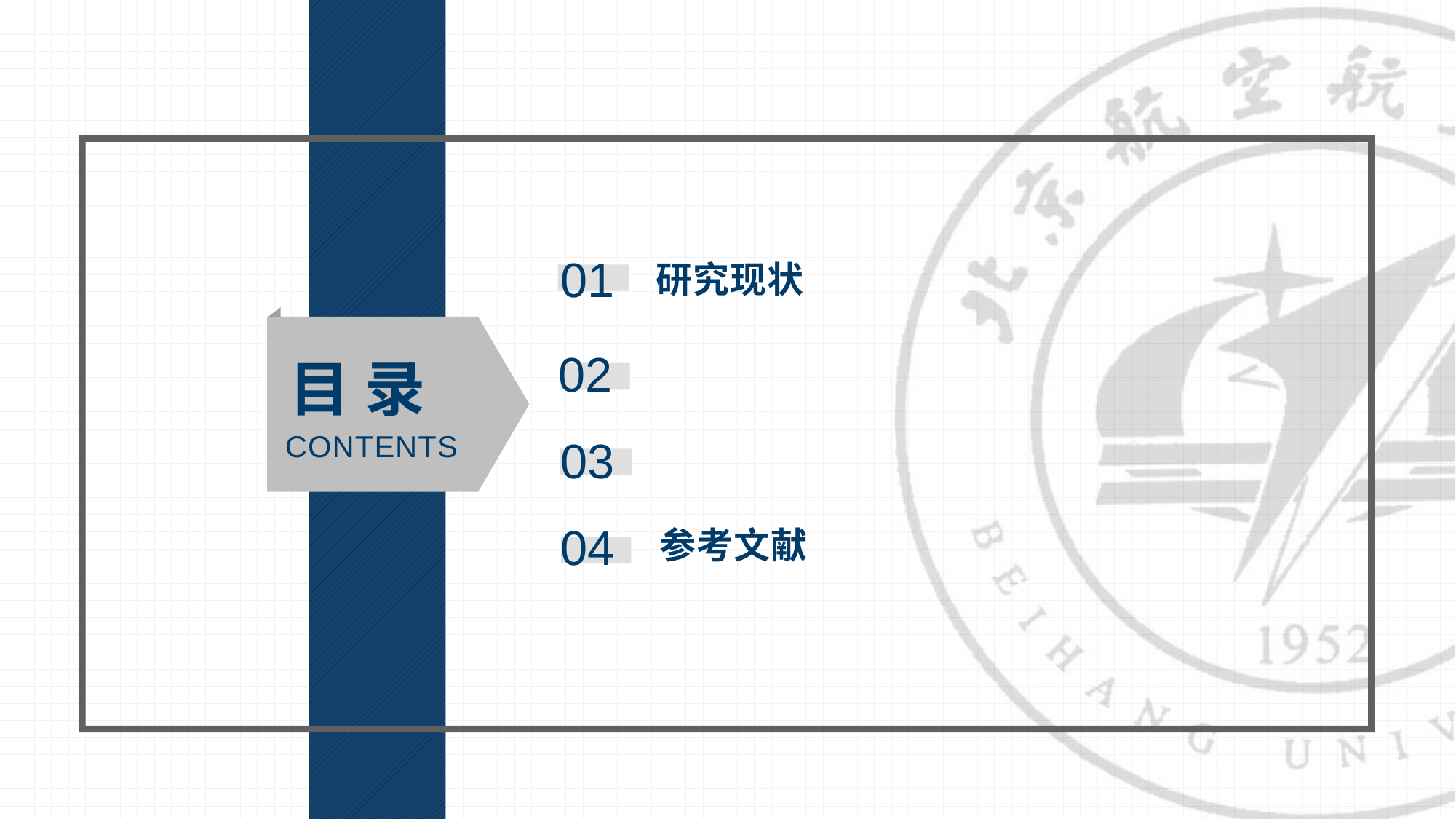

01

研究现状

02

目 录
CONTENTS

03

参考文献
04